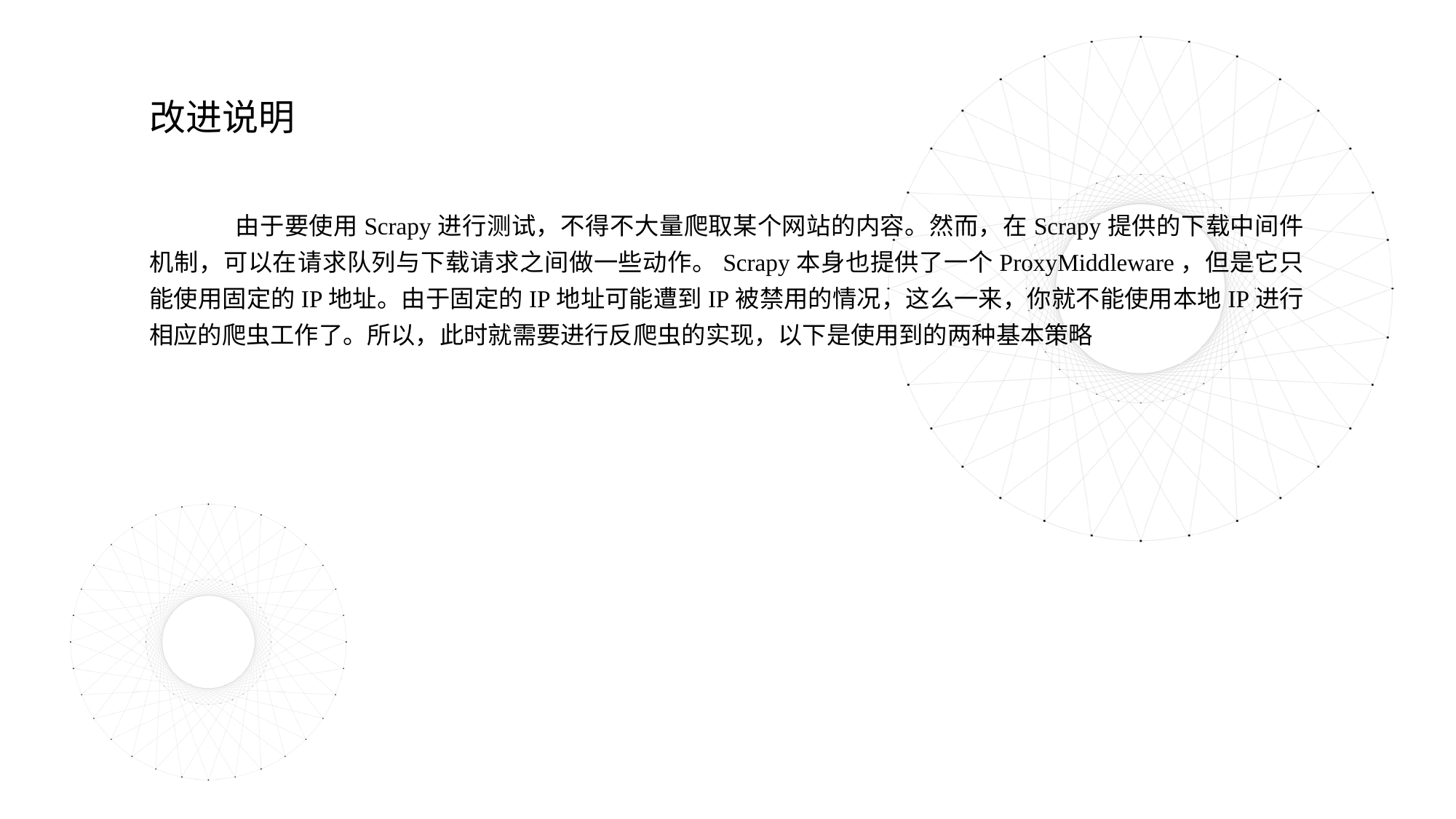

改进说明
由于要使用Scrapy进行测试，不得不大量爬取某个网站的内容。然而，在Scrapy提供的下载中间件机制，可以在请求队列与下载请求之间做一些动作。Scrapy本身也提供了一个ProxyMiddleware，但是它只能使用固定的IP地址。由于固定的IP地址可能遭到IP被禁用的情况，这么一来，你就不能使用本地IP进行相应的爬虫工作了。所以，此时就需要进行反爬虫的实现，以下是使用到的两种基本策略